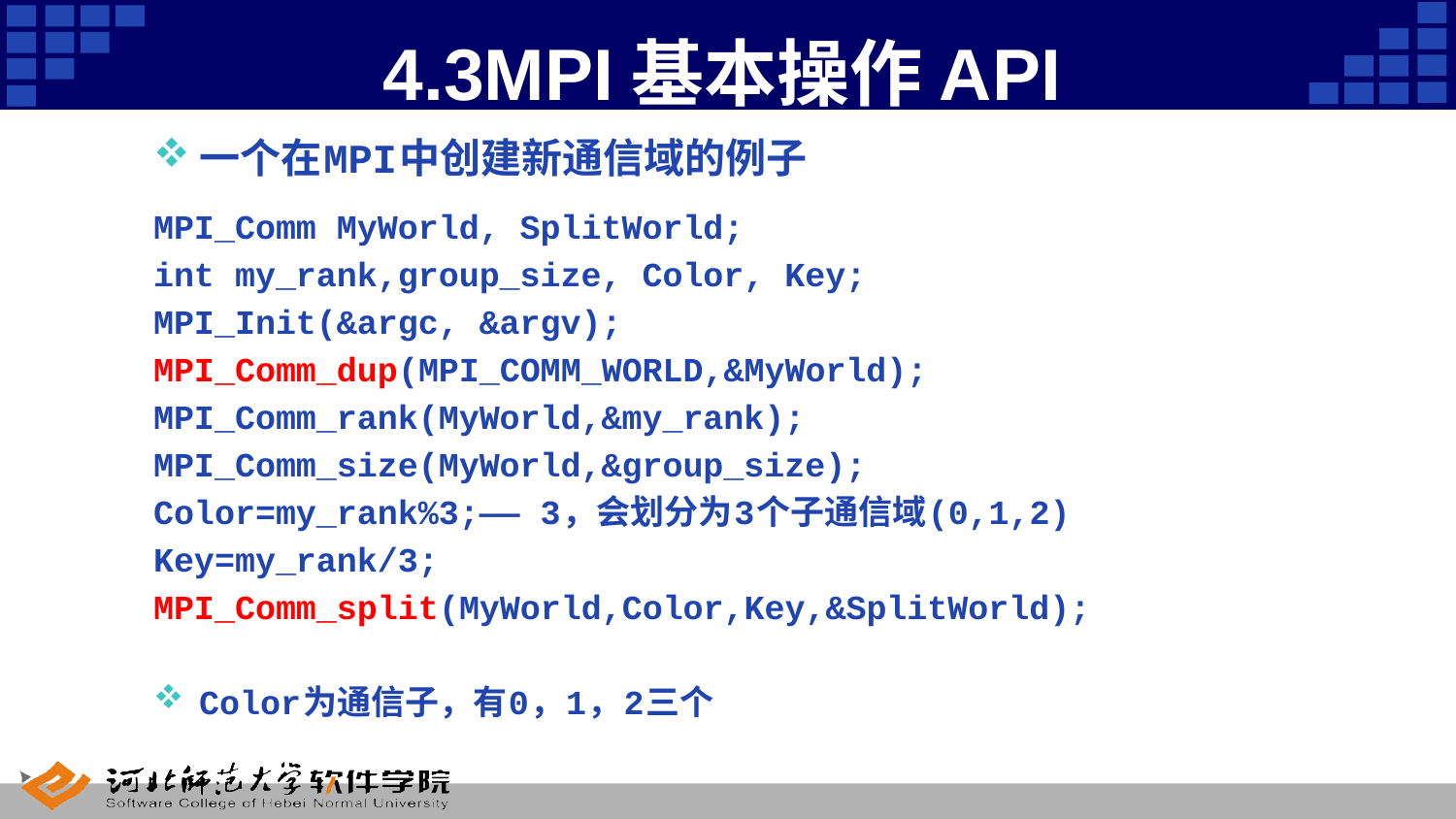

# 4.3MPI基本操作API
一个在MPI中创建新通信域的例子

MPI_Comm MyWorld, SplitWorld;
int my_rank,group_size, Color, Key;
MPI_Init(&argc, &argv);
MPI_Comm_dup(MPI_COMM_WORLD,&MyWorld);
MPI_Comm_rank(MyWorld,&my_rank);
MPI_Comm_size(MyWorld,&group_size);
Color=my_rank%3;—— 3，会划分为3个子通信域(0,1,2)
Key=my_rank/3;
MPI_Comm_split(MyWorld,Color,Key,&SplitWorld);

Color为通信子，有0，1，2三个